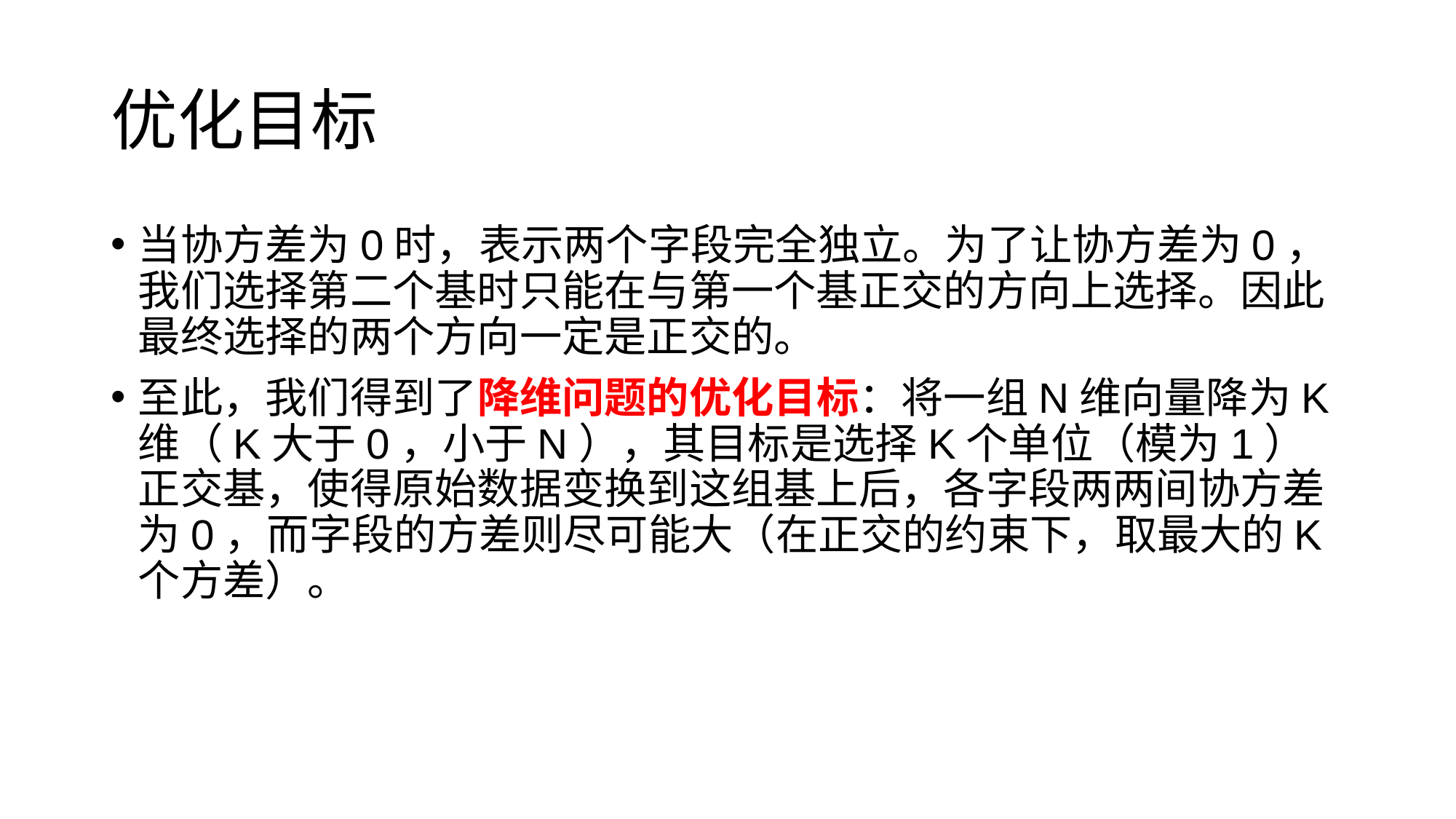

# 优化目标
当协方差为0时，表示两个字段完全独立。为了让协方差为0，我们选择第二个基时只能在与第一个基正交的方向上选择。因此最终选择的两个方向一定是正交的。
至此，我们得到了降维问题的优化目标：将一组N维向量降为K维（K大于0，小于N），其目标是选择K个单位（模为1）正交基，使得原始数据变换到这组基上后，各字段两两间协方差为0，而字段的方差则尽可能大（在正交的约束下，取最大的K个方差）。